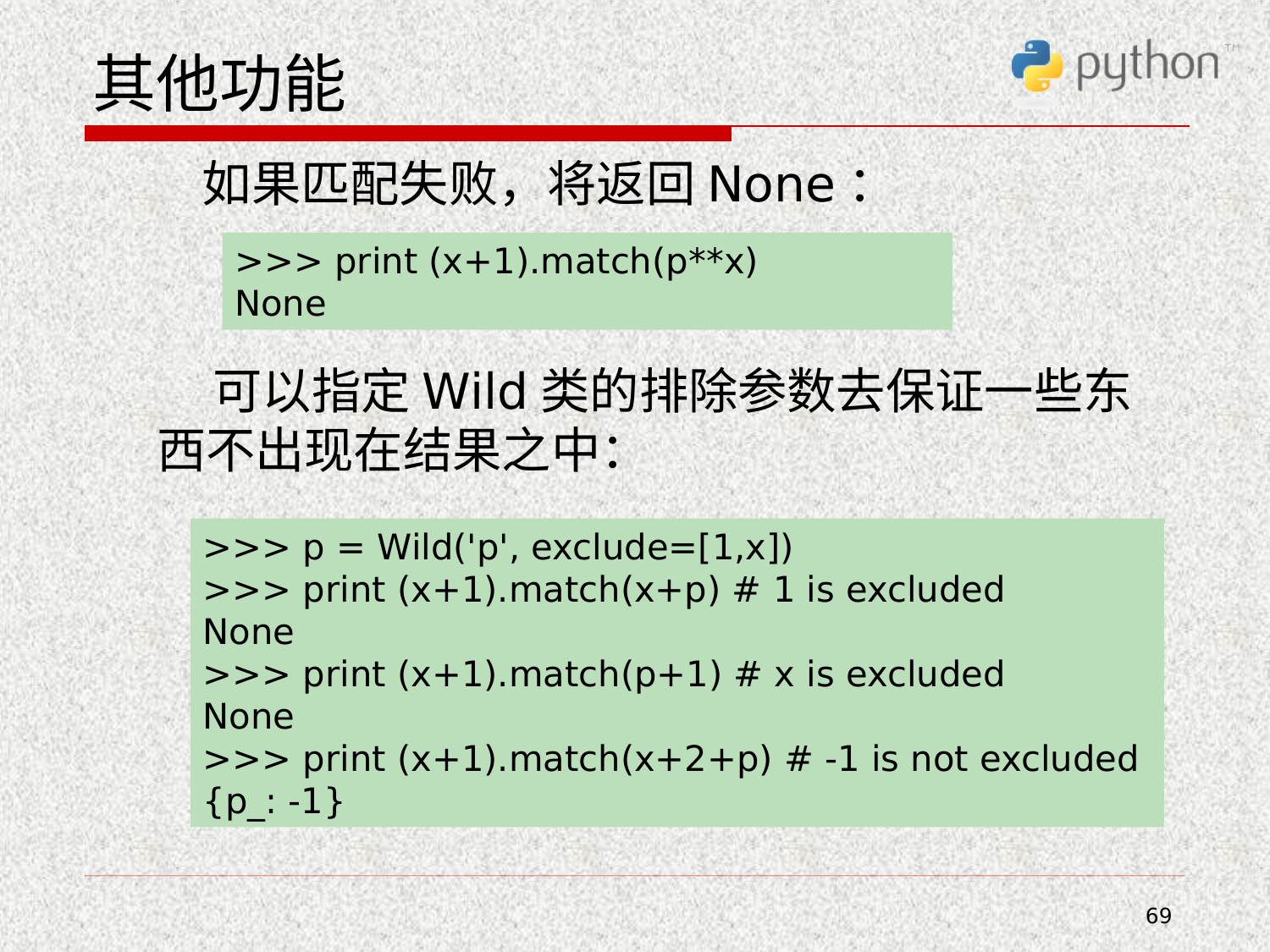

# 其他功能
         如果匹配失败，将返回None：

          可以指定Wild类的排除参数去保证一些东西不出现在结果之中：

>>> print (x+1).match(p**x)
None
>>> p = Wild('p', exclude=[1,x])
>>> print (x+1).match(x+p) # 1 is excluded
None
>>> print (x+1).match(p+1) # x is excluded
None
>>> print (x+1).match(x+2+p) # -1 is not excluded {p_: -1}
69